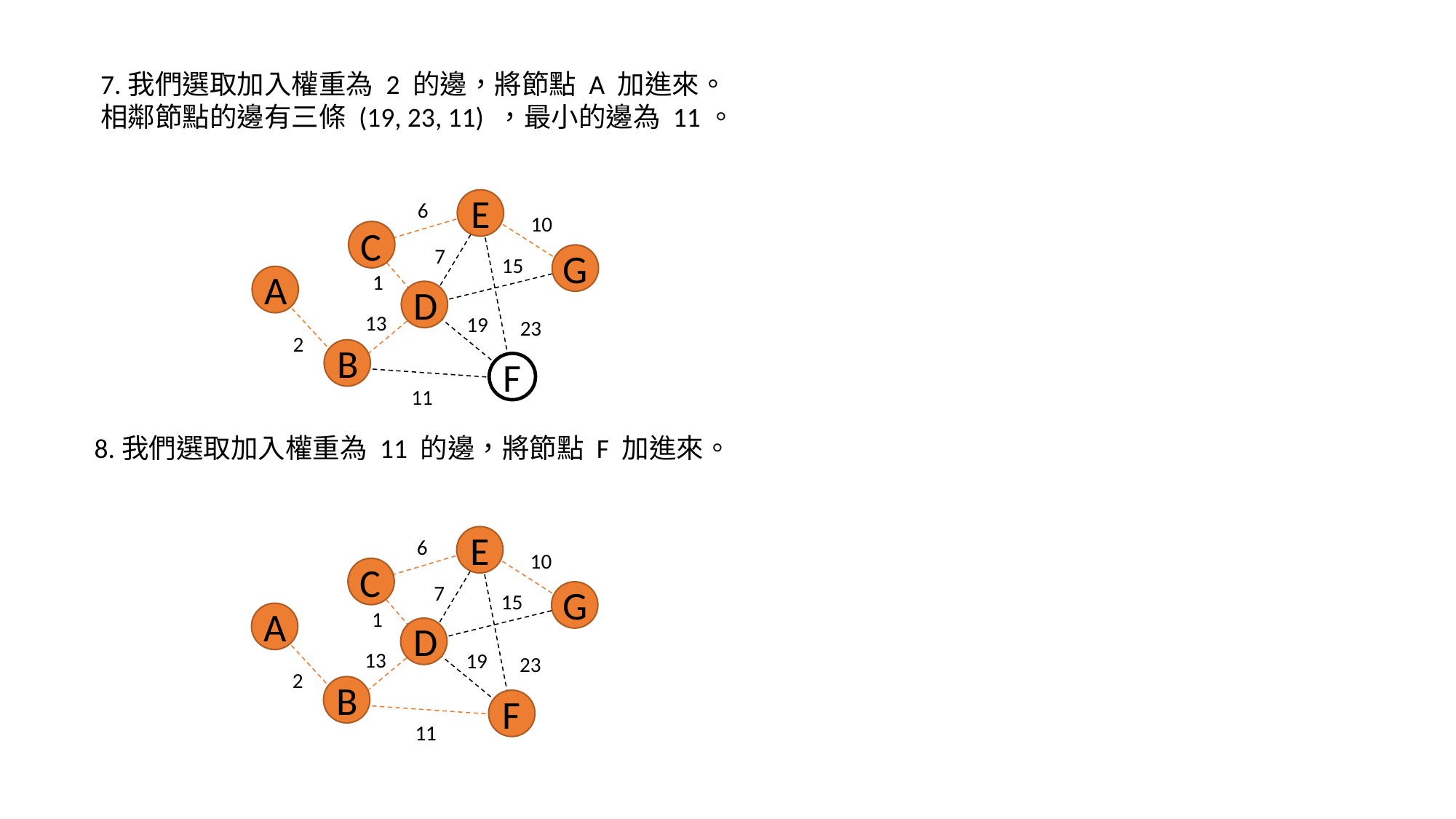

7.我們選取加入權重為 2 的邊，將節點 A 加進來。
相鄰節點的邊有三條 (19, 23, 11) ，最小的邊為 11。
E

6
10
C

7
G

15
A
1

D

13
19
23
2
B

F

11
8.我們選取加入權重為 11 的邊，將節點 F 加進來。
E

6
10
C

7
G

15
A
1

D

13
19
23
2
B

F

11